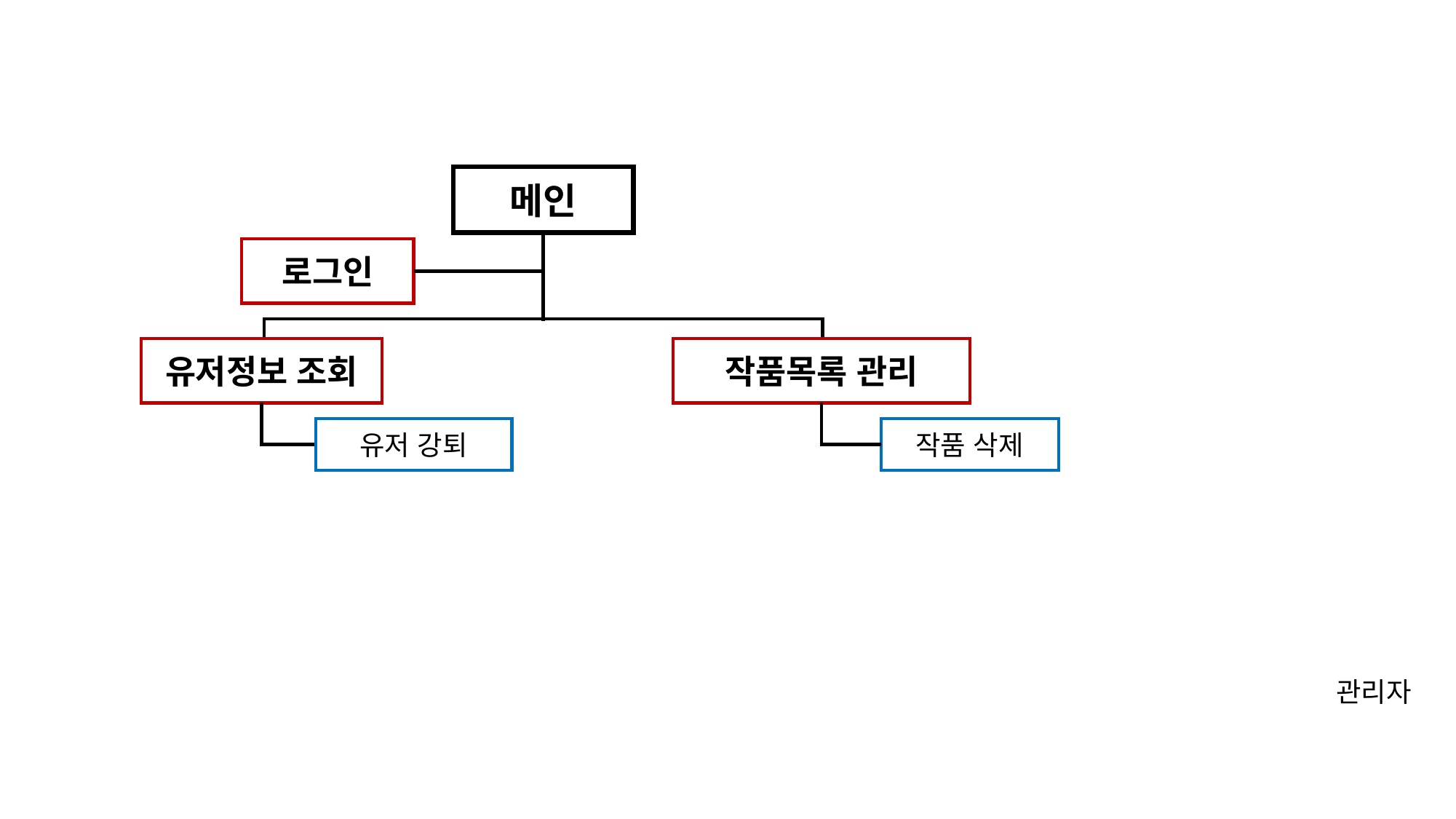

메인
로그인

유저정보 조회
작품목록 관리
유저 강퇴
작품 삭제
관리자